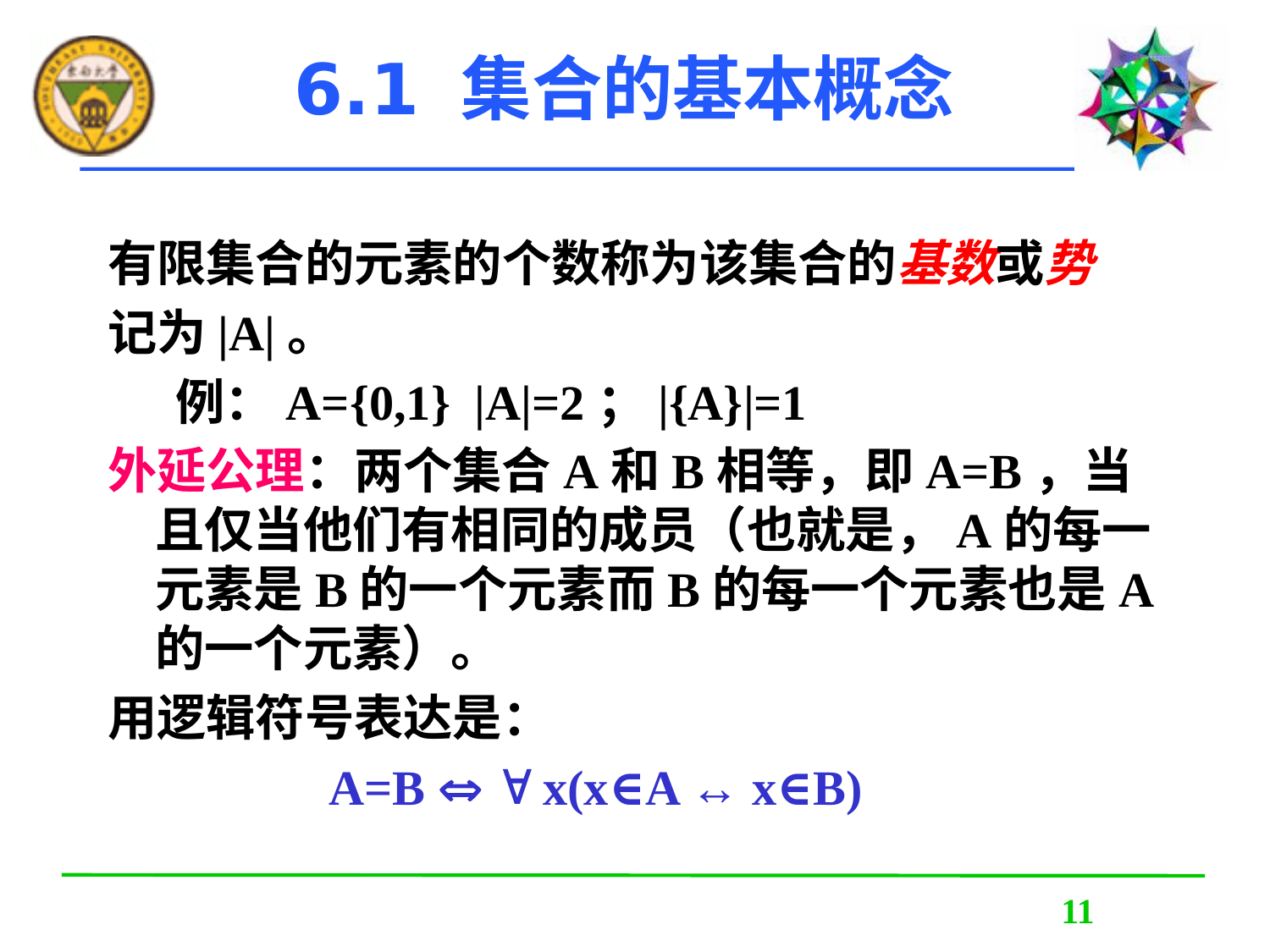

# 6.1 集合的基本概念
有限集合的元素的个数称为该集合的基数或势
记为|A|。
     例：A={0,1}  |A|=2；|{A}|=1
外延公理：两个集合A和B相等，即A=B，当且仅当他们有相同的成员（也就是，A的每一元素是B的一个元素而B的每一个元素也是A的一个元素）。
用逻辑符号表达是：
                  A=B ⇔ ∀ x(x∈A ↔ x∈B)